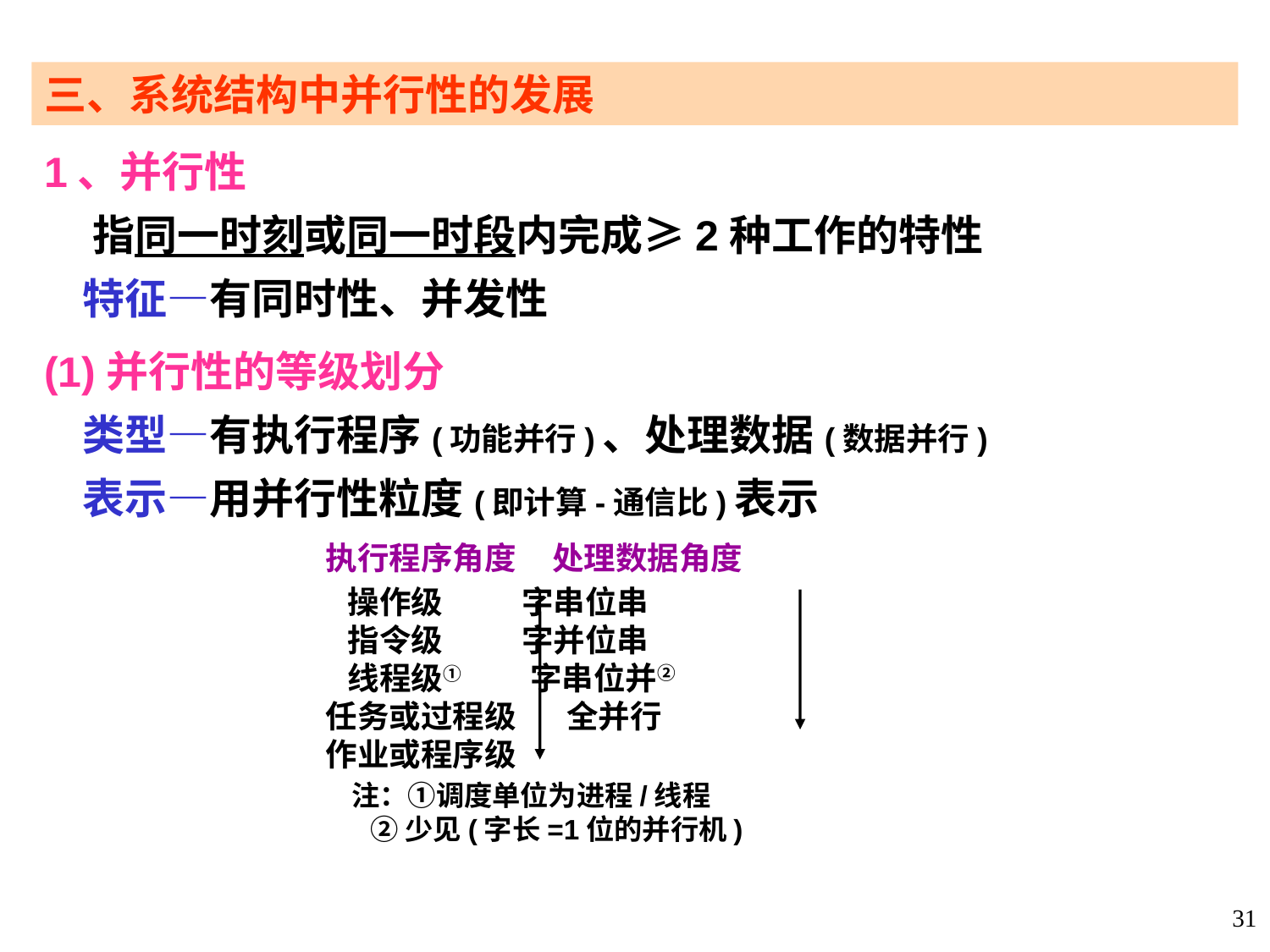

三、系统结构中并行性的发展
1、并行性
    指同一时刻或同一时段内完成≥2种工作的特性
   特征—有同时性、并发性
(1)并行性的等级划分
   类型—有执行程序(功能并行)、处理数据(数据并行)
   表示—用并行性粒度(即计算-通信比)表示
执行程序角度     处理数据角度
  操作级           字串位串
  指令级           字并位串
  线程级①          字串位并②
任务或过程级       全并行
作业或程序级
   注：①调度单位为进程/线程
       ②少见(字长=1位的并行机)

31